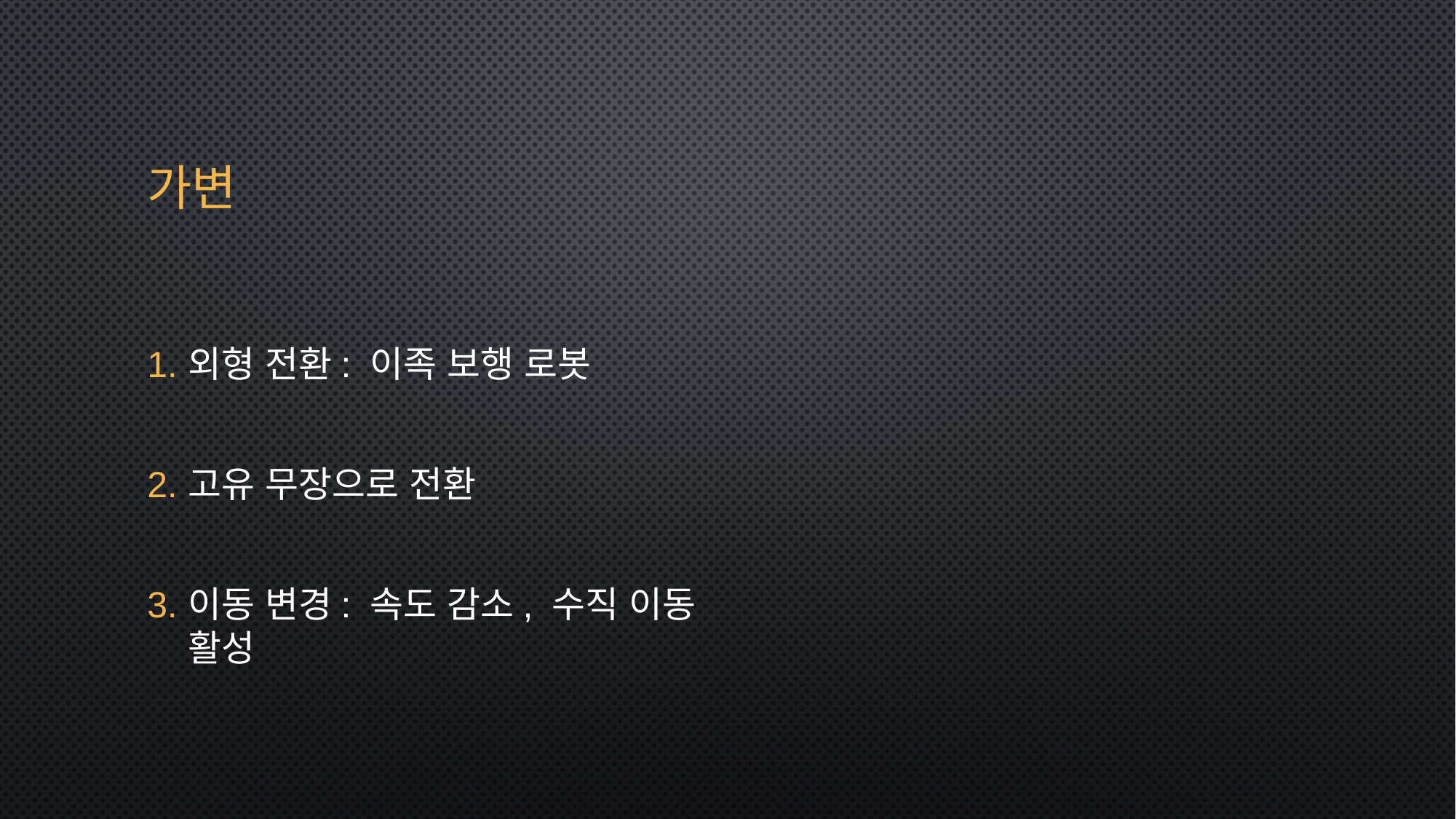

# 가변
외형 전환: 이족 보행 로봇

고유 무장으로 전환

이동 변경: 속도 감소, 수직 이동 활성